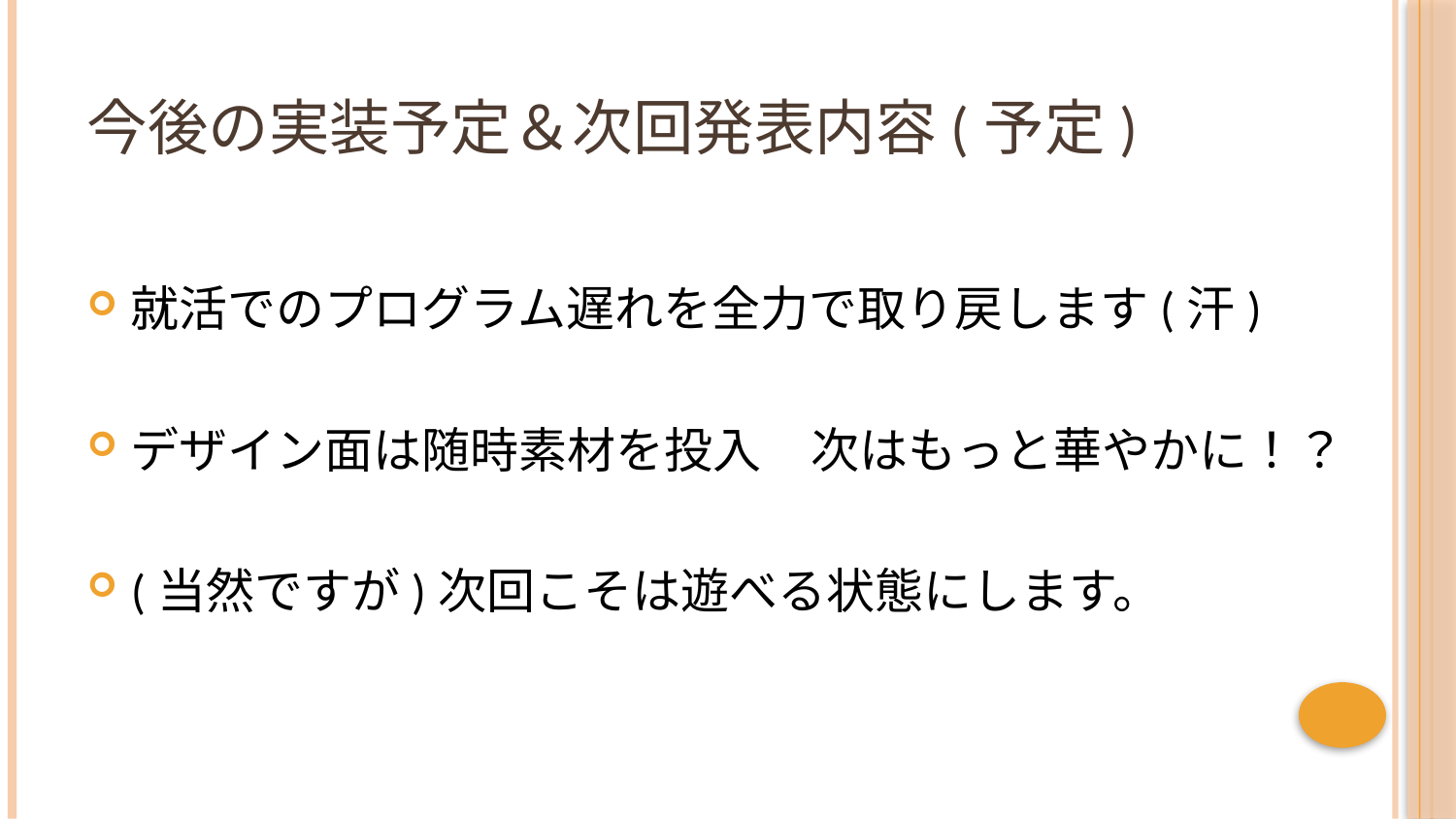

# 今後の実装予定＆次回発表内容(予定)
就活でのプログラム遅れを全力で取り戻します(汗)

デザイン面は随時素材を投入　次はもっと華やかに！？

(当然ですが)次回こそは遊べる状態にします。